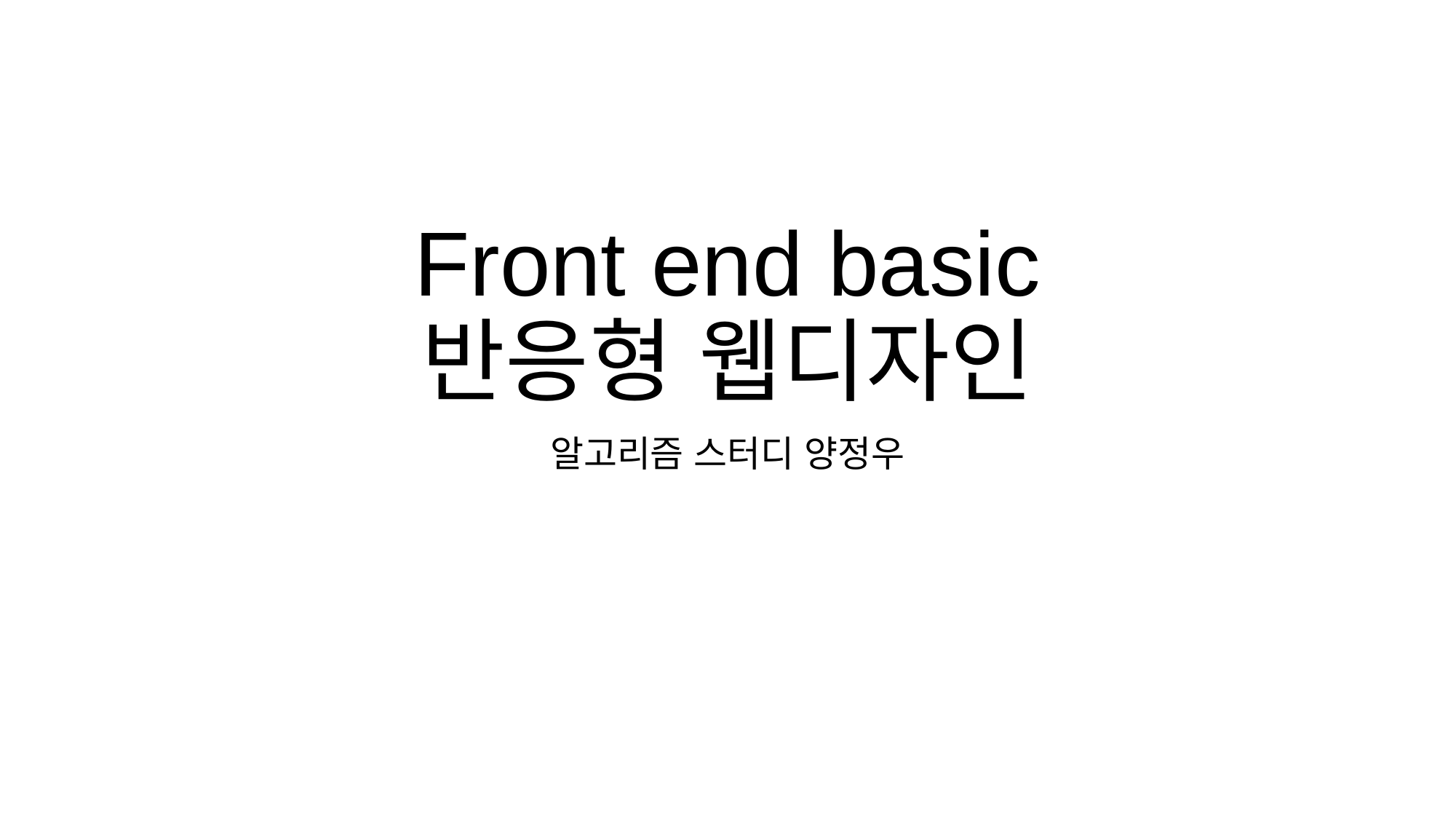

# Front end basic 반응형 웹디자인
알고리즘 스터디 양정우